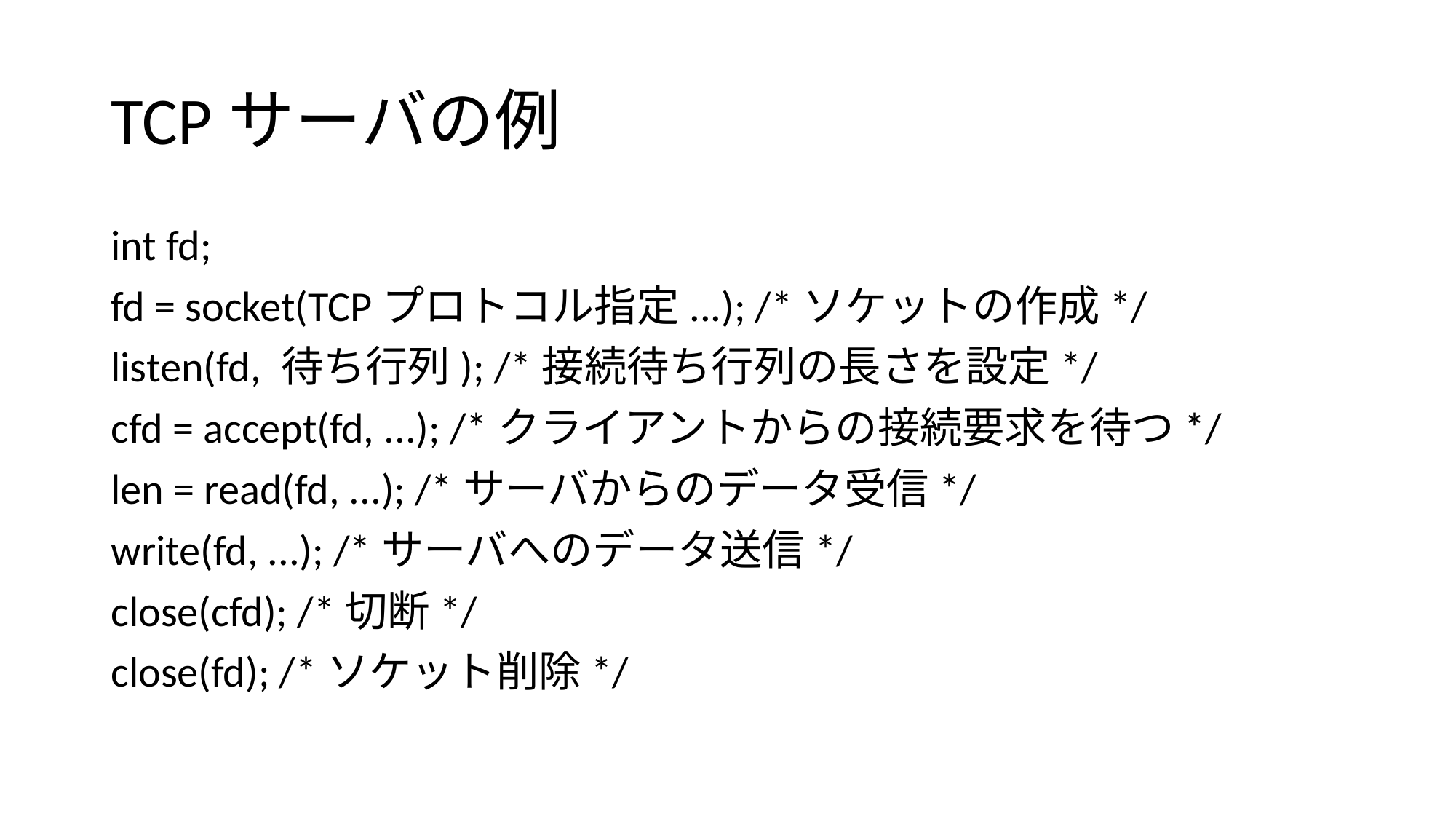

# TCPサーバの例
int fd;
fd = socket(TCPプロトコル指定...); /*ソケットの作成*/
listen(fd, 待ち行列); /*接続待ち行列の長さを設定*/
cfd = accept(fd, ...); /*クライアントからの接続要求を待つ*/
len = read(fd, ...); /*サーバからのデータ受信*/
write(fd, ...); /*サーバへのデータ送信*/
close(cfd); /*切断*/
close(fd); /*ソケット削除*/